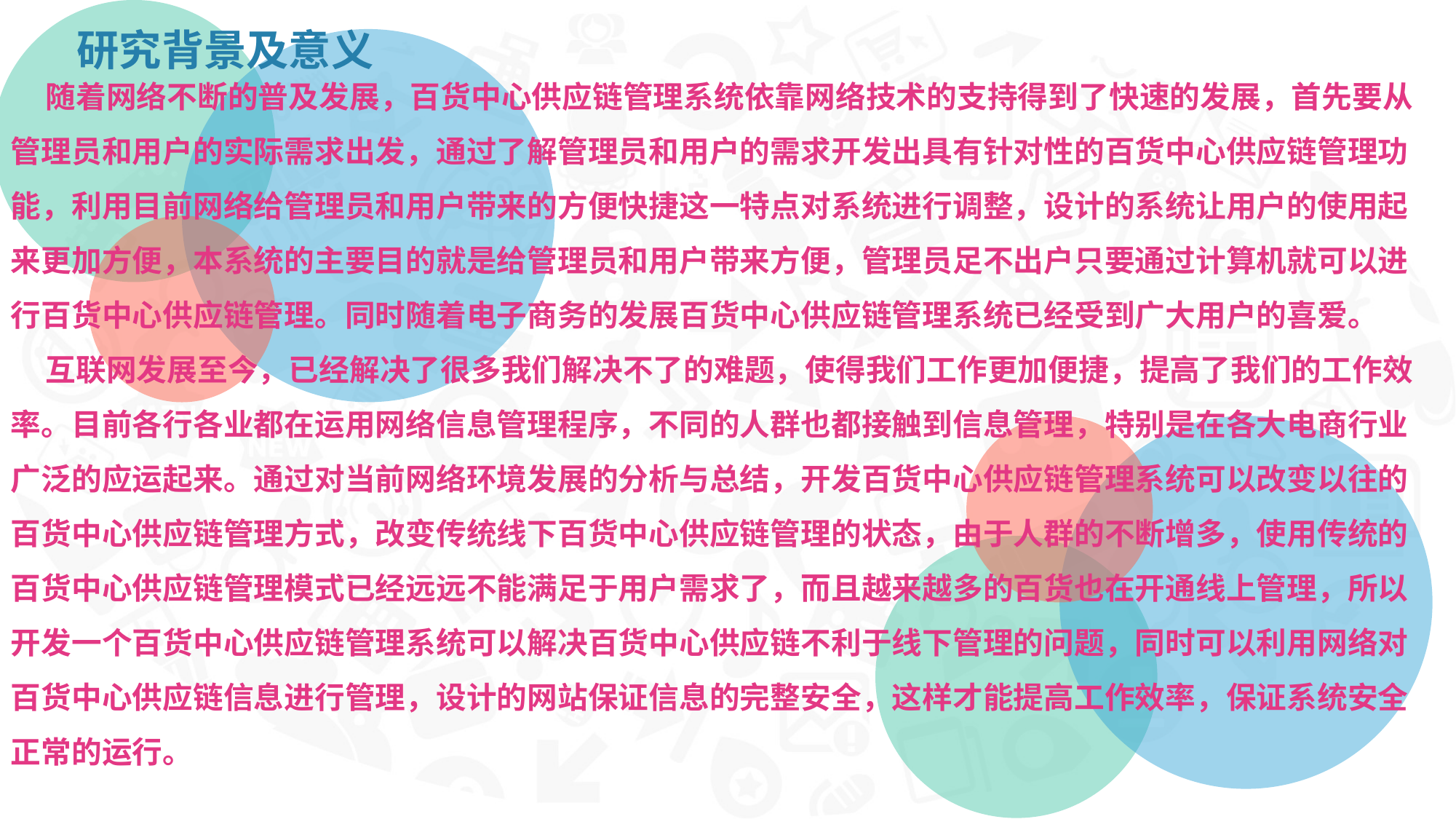

研究背景及意义

    随着网络不断的普及发展，百货中心供应链管理系统依靠网络技术的支持得到了快速的发展，首先要从管理员和用户的实际需求出发，通过了解管理员和用户的需求开发出具有针对性的百货中心供应链管理功能，利用目前网络给管理员和用户带来的方便快捷这一特点对系统进行调整，设计的系统让用户的使用起来更加方便，本系统的主要目的就是给管理员和用户带来方便，管理员足不出户只要通过计算机就可以进行百货中心供应链管理。同时随着电子商务的发展百货中心供应链管理系统已经受到广大用户的喜爱。
    互联网发展至今，已经解决了很多我们解决不了的难题，使得我们工作更加便捷，提高了我们的工作效率。目前各行各业都在运用网络信息管理程序，不同的人群也都接触到信息管理，特别是在各大电商行业广泛的应运起来。通过对当前网络环境发展的分析与总结，开发百货中心供应链管理系统可以改变以往的百货中心供应链管理方式，改变传统线下百货中心供应链管理的状态，由于人群的不断增多，使用传统的百货中心供应链管理模式已经远远不能满足于用户需求了，而且越来越多的百货也在开通线上管理，所以开发一个百货中心供应链管理系统可以解决百货中心供应链不利于线下管理的问题，同时可以利用网络对百货中心供应链信息进行管理，设计的网站保证信息的完整安全，这样才能提高工作效率，保证系统安全正常的运行。